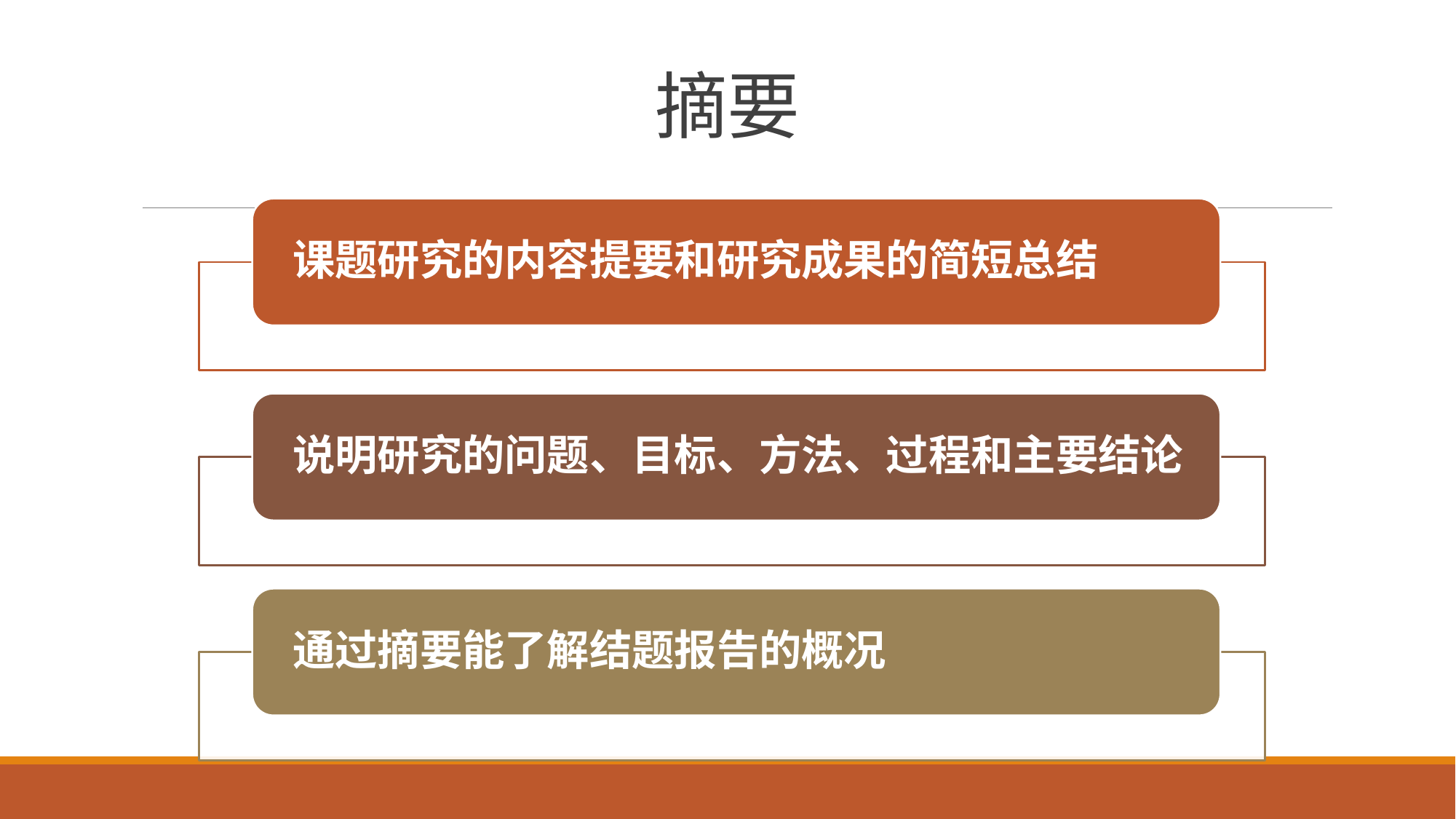

# 摘要
课题研究的内容提要和研究成果的简短总结
说明研究的问题、目标、方法、过程和主要结论
通过摘要能了解结题报告的概况